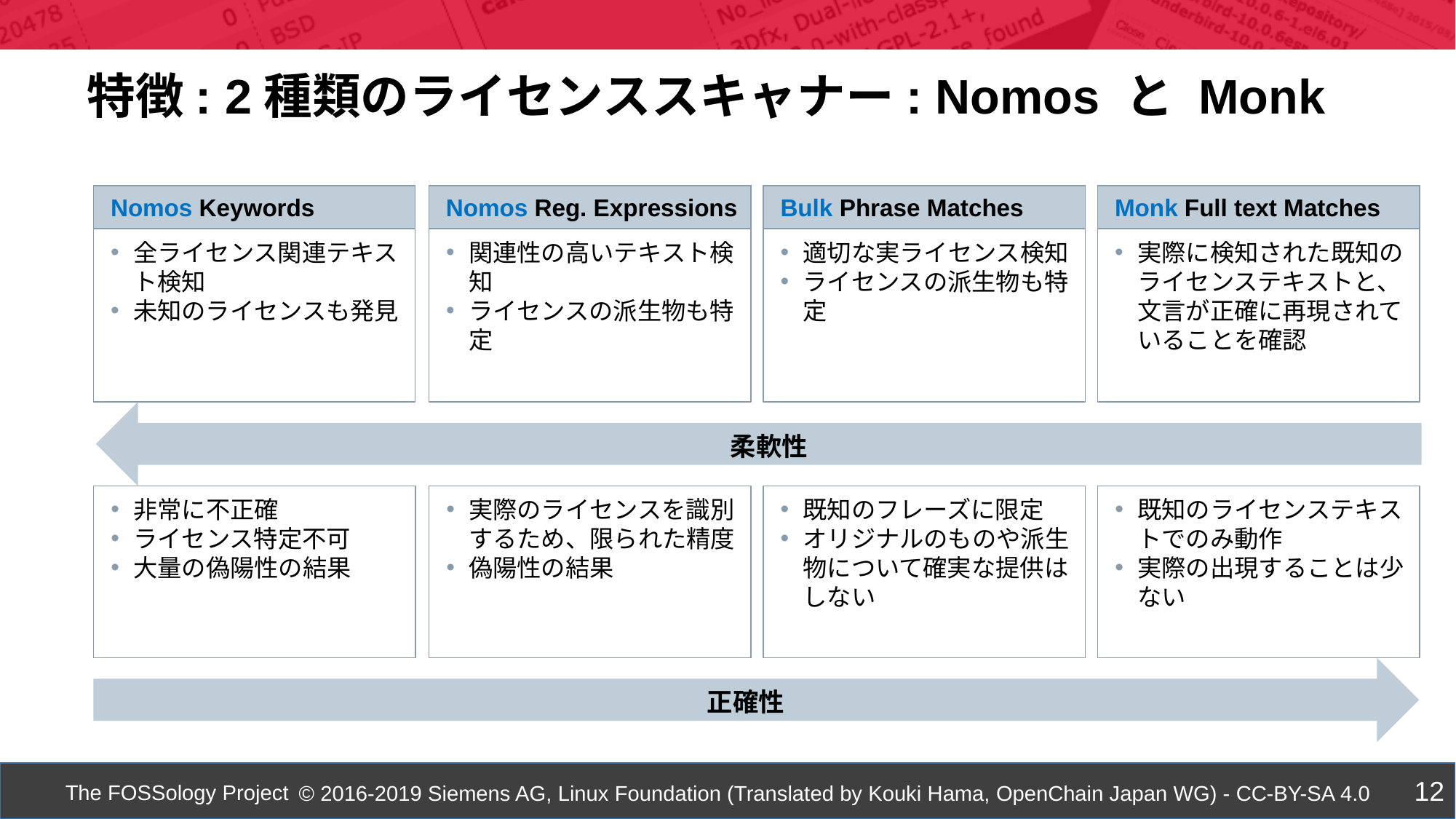

特徴: 2種類のライセンススキャナー: Nomos と Monk
Nomos Keywords
Nomos Reg. Expressions
Bulk Phrase Matches
Monk Full text Matches
全ライセンス関連テキスト検知
未知のライセンスも発見
関連性の高いテキスト検知
ライセンスの派生物も特定

適切な実ライセンス検知
ライセンスの派生物も特定

実際に検知された既知のライセンステキストと、文言が正確に再現されていることを確認

柔軟性
非常に不正確
ライセンス特定不可
大量の偽陽性の結果

実際のライセンスを識別するため、限られた精度
偽陽性の結果
既知のフレーズに限定
オリジナルのものや派生物について確実な提供はしない
既知のライセンステキストでのみ動作
実際の出現することは少ない

正確性